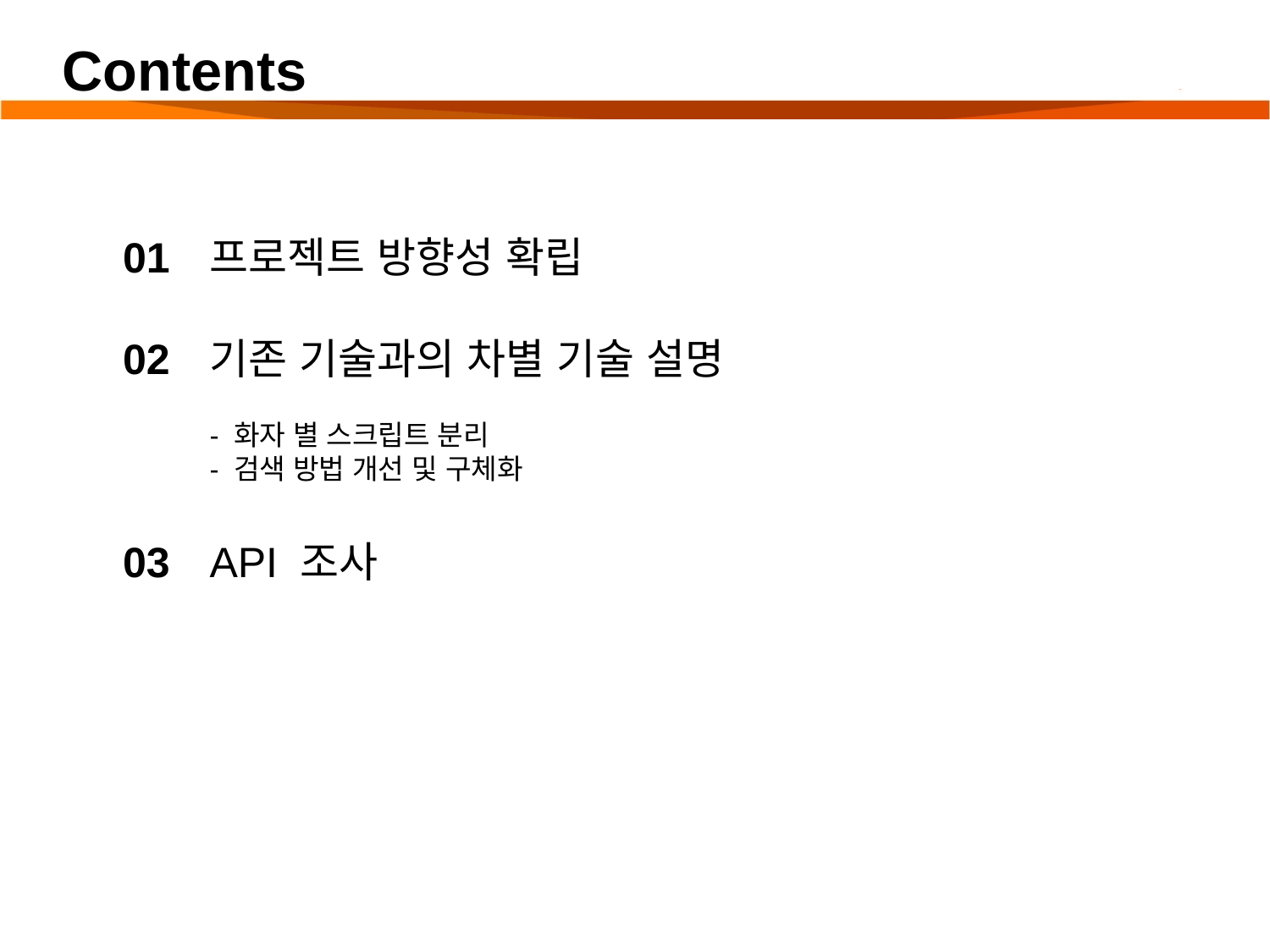

# Contents
01

02

03

프로젝트 방향성 확립

기존 기술과의 차별 기술 설명

- 화자 별 스크립트 분리
- 검색 방법 개선 및 구체화

API 조사